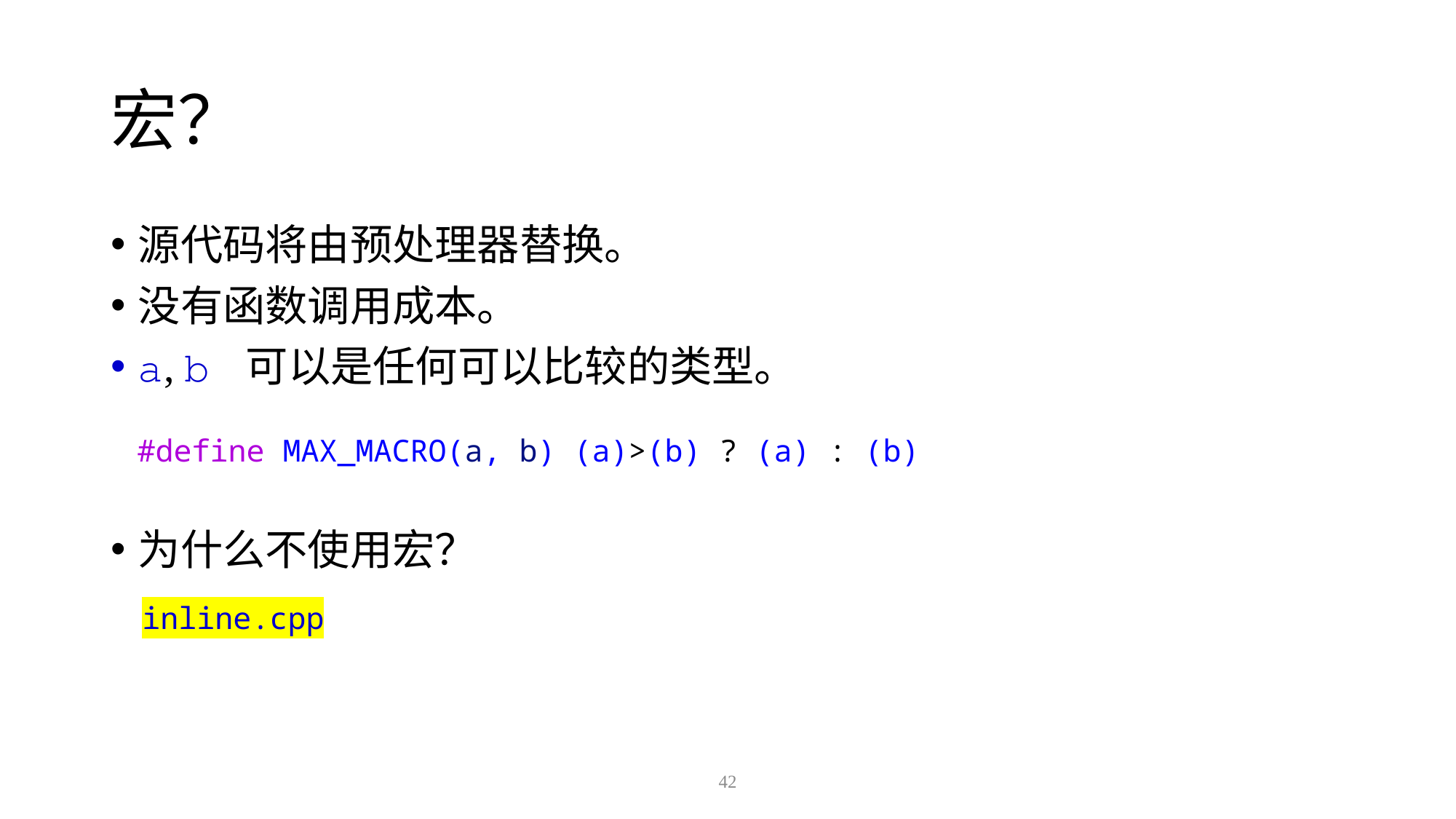

# 宏？
源代码将由预处理器替换。
没有函数调用成本。
a, b 可以是任何可以比较的类型。

为什么不使用宏？
#define MAX_MACRO(a, b) (a)>(b) ? (a) : (b)
inline.cpp
42